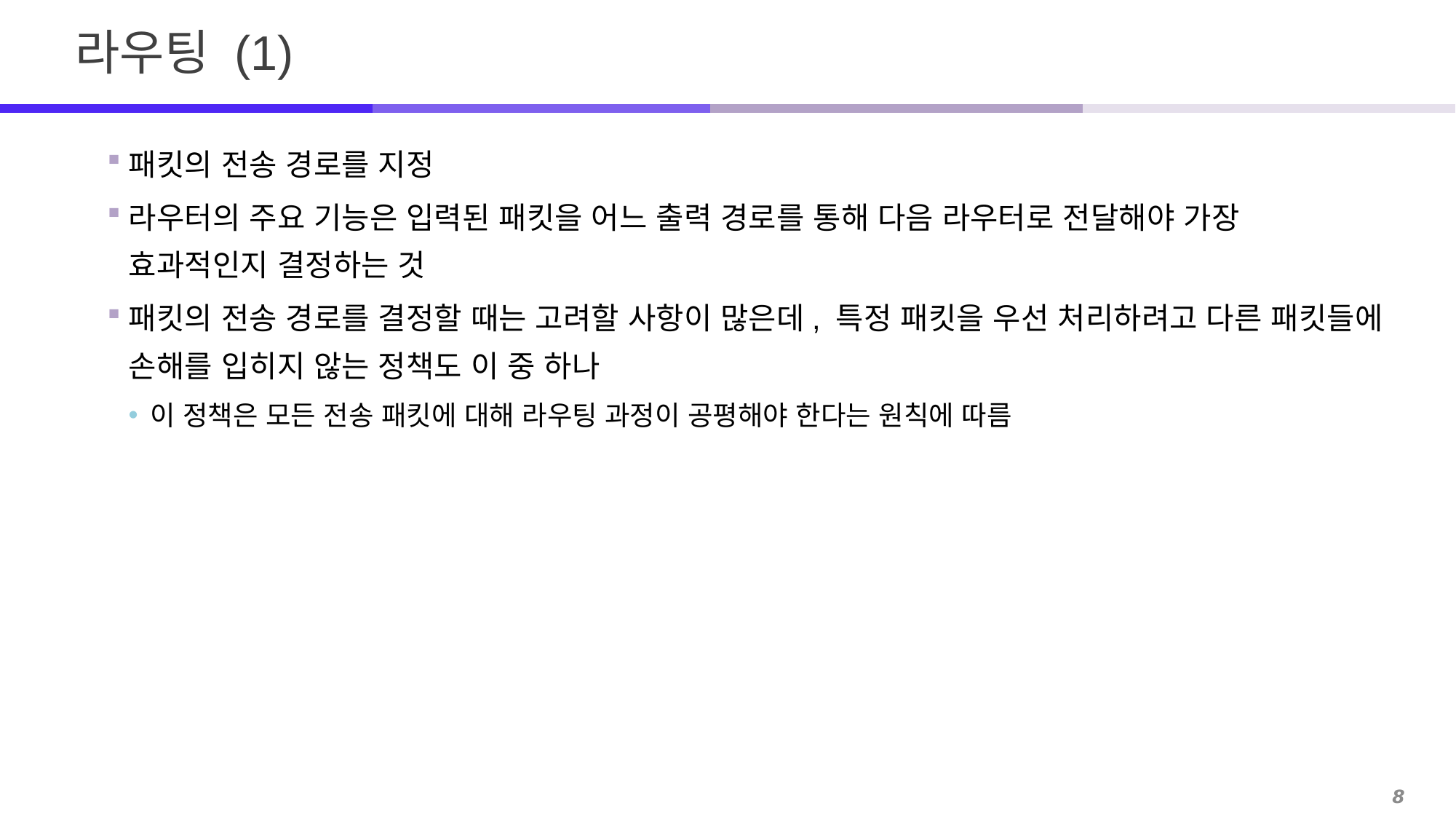

# 라우팅 (1)
패킷의 전송 경로를 지정
라우터의 주요 기능은 입력된 패킷을 어느 출력 경로를 통해 다음 라우터로 전달해야 가장 효과적인지 결정하는 것
패킷의 전송 경로를 결정할 때는 고려할 사항이 많은데, 특정 패킷을 우선 처리하려고 다른 패킷들에 손해를 입히지 않는 정책도 이 중 하나
이 정책은 모든 전송 패킷에 대해 라우팅 과정이 공평해야 한다는 원칙에 따름